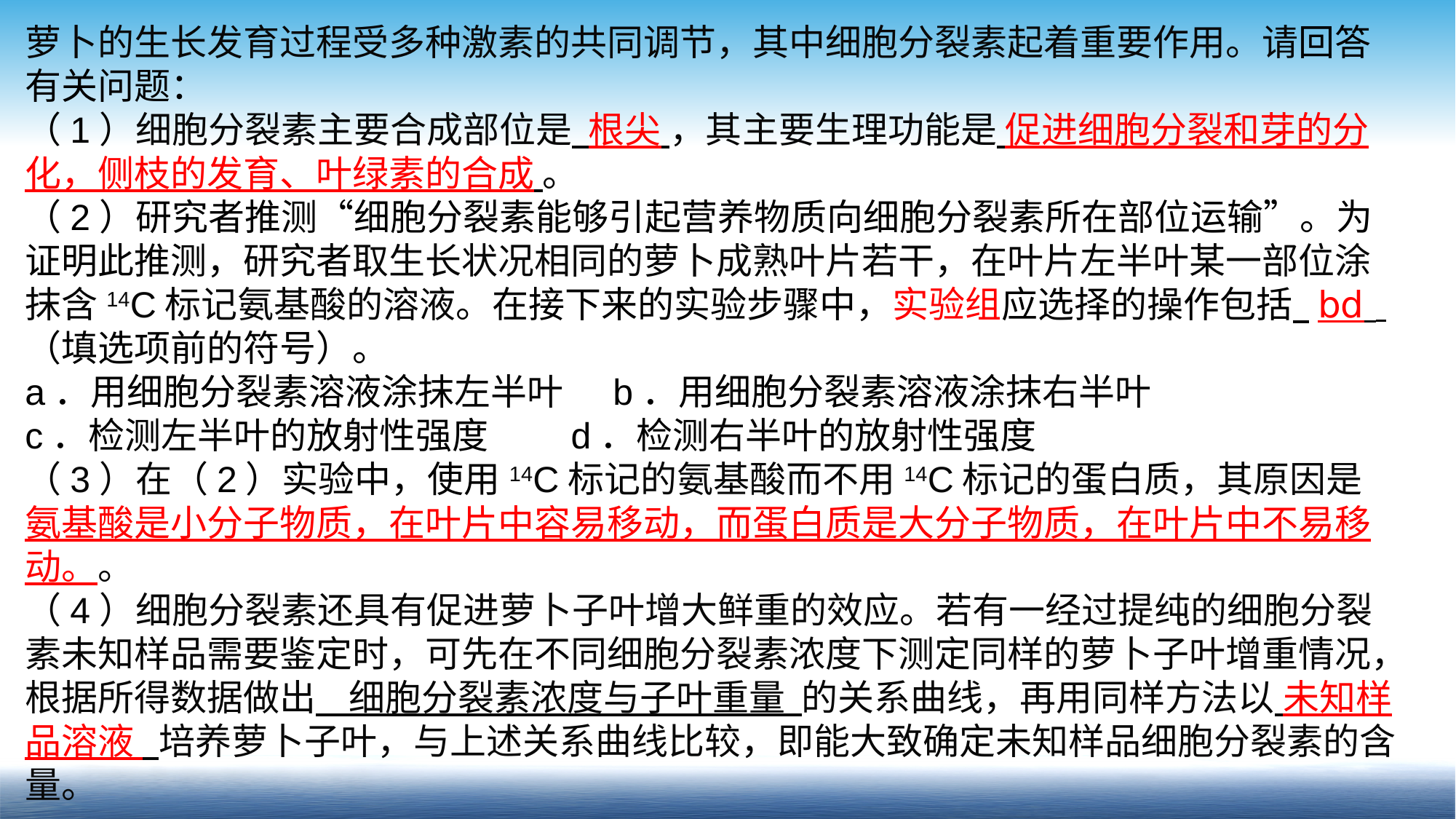

萝卜的生长发育过程受多种激素的共同调节，其中细胞分裂素起着重要作用。请回答有关问题：
（1）细胞分裂素主要合成部位是  根尖 ，其主要生理功能是 促进细胞分裂和芽的分化，侧枝的发育、叶绿素的合成 。
（2）研究者推测“细胞分裂素能够引起营养物质向细胞分裂素所在部位运输”。为证明此推测，研究者取生长状况相同的萝卜成熟叶片若干，在叶片左半叶某一部位涂抹含14C标记氨基酸的溶液。在接下来的实验步骤中，实验组应选择的操作包括  bd   （填选项前的符号）。
a．用细胞分裂素溶液涂抹左半叶     b．用细胞分裂素溶液涂抹右半叶
c．检测左半叶的放射性强度         d．检测右半叶的放射性强度
（3）在（2）实验中，使用14C标记的氨基酸而不用14C标记的蛋白质，其原因是 氨基酸是小分子物质，在叶片中容易移动，而蛋白质是大分子物质，在叶片中不易移动。。
（4）细胞分裂素还具有促进萝卜子叶增大鲜重的效应。若有一经过提纯的细胞分裂素未知样品需要鉴定时，可先在不同细胞分裂素浓度下测定同样的萝卜子叶增重情况，根据所得数据做出    细胞分裂素浓度与子叶重量  的关系曲线，再用同样方法以 未知样品溶液   培养萝卜子叶，与上述关系曲线比较，即能大致确定未知样品细胞分裂素的含量。